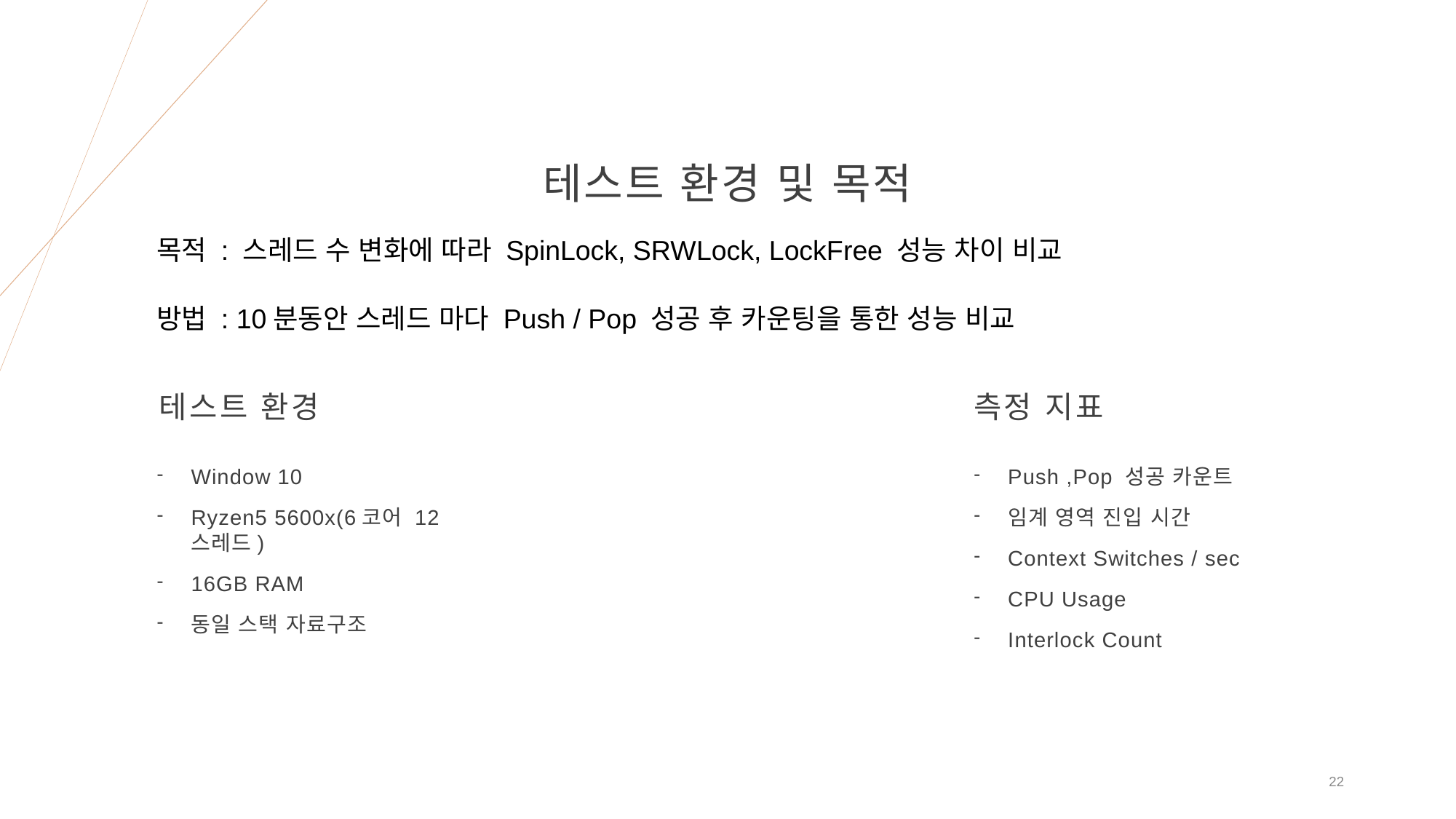

# 테스트 환경 및 목적​
목적 : 스레드 수 변화에 따라 SpinLock, SRWLock, LockFree 성능 차이 비교
방법 : 10분동안 스레드 마다 Push / Pop 성공 후 카운팅을 통한 성능 비교
테스트 환경
측정 지표
Window 10
Ryzen5 5600x(6코어 12스레드)
16GB RAM
동일 스택 자료구조

Push ,Pop 성공 카운트
임계 영역 진입 시간
Context Switches / sec
CPU Usage
Interlock Count

22